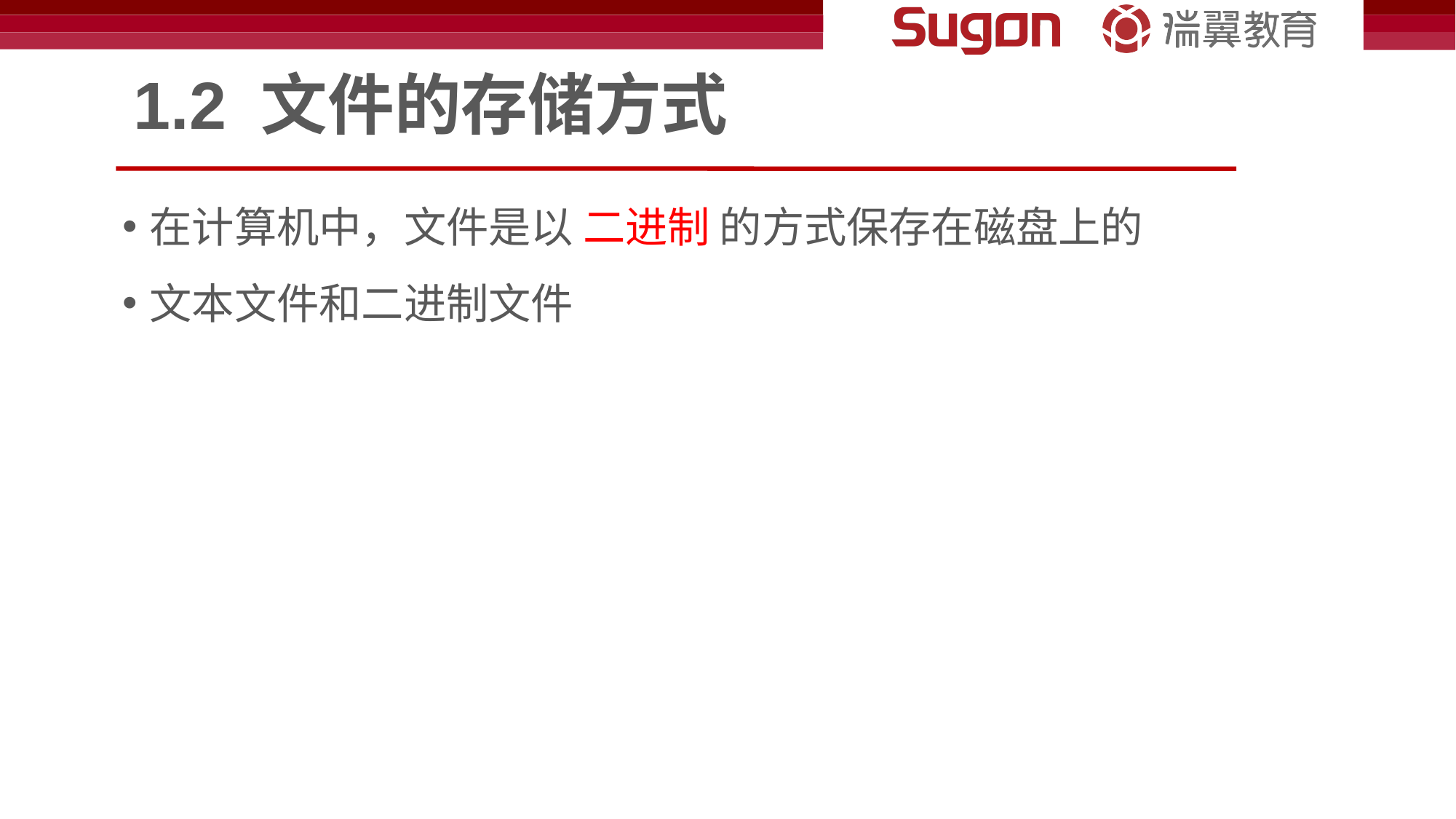

# 1.2 文件的存储方式
在计算机中，文件是以 二进制 的方式保存在磁盘上的
文本文件和二进制文件